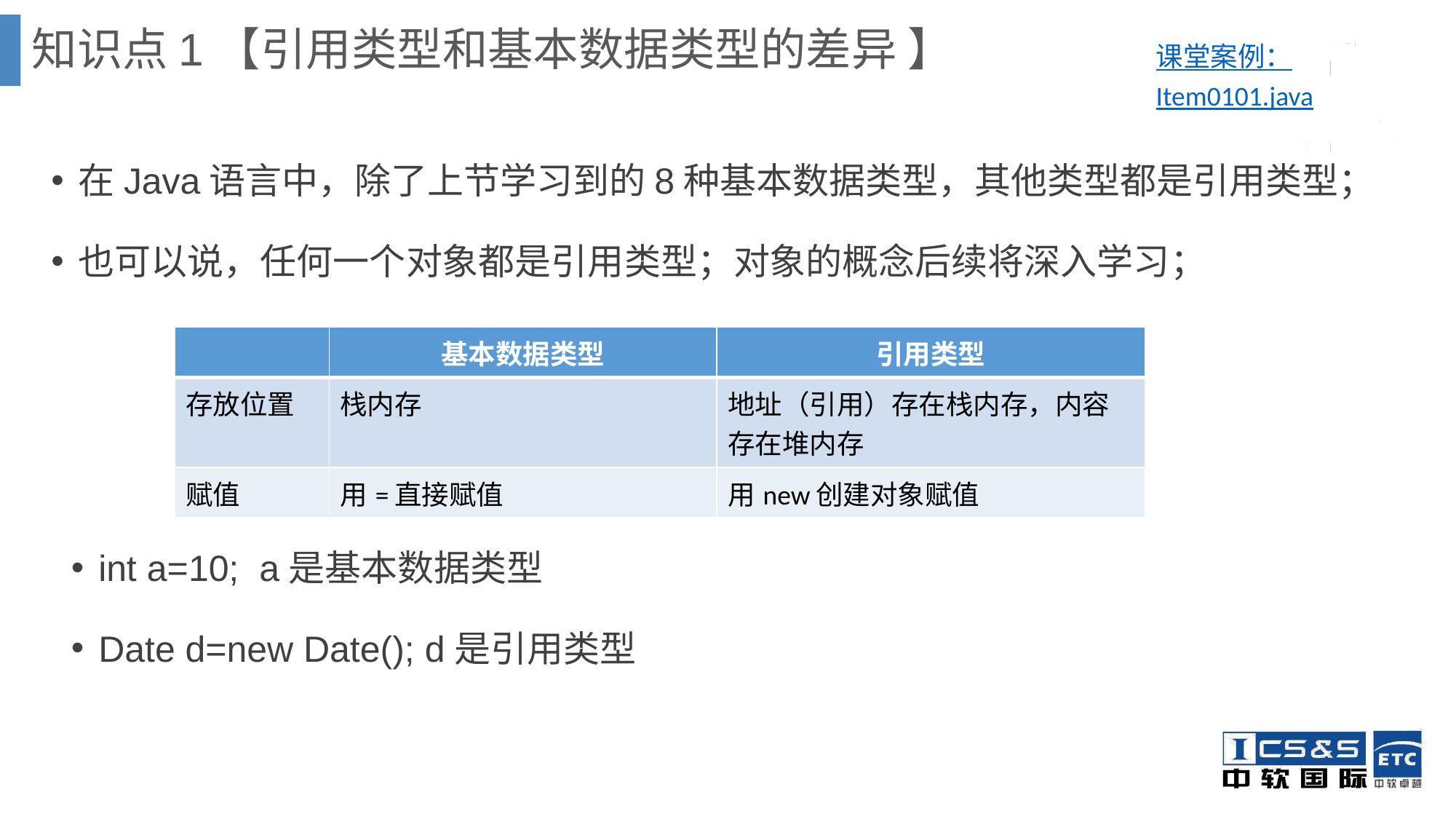

知识点1【引用类型和基本数据类型的差异 】
课堂案例：Item0101.java
在Java语言中，除了上节学习到的8种基本数据类型，其他类型都是引用类型；
也可以说，任何一个对象都是引用类型；对象的概念后续将深入学习；

|  | 基本数据类型 | 引用类型 |
| --- | --- | --- |
| 存放位置 | 栈内存 | 地址（引用）存在栈内存，内容存在堆内存 |
| 赋值 | 用=直接赋值 | 用new创建对象赋值 |
int a=10;  a是基本数据类型
Date d=new Date(); d是引用类型